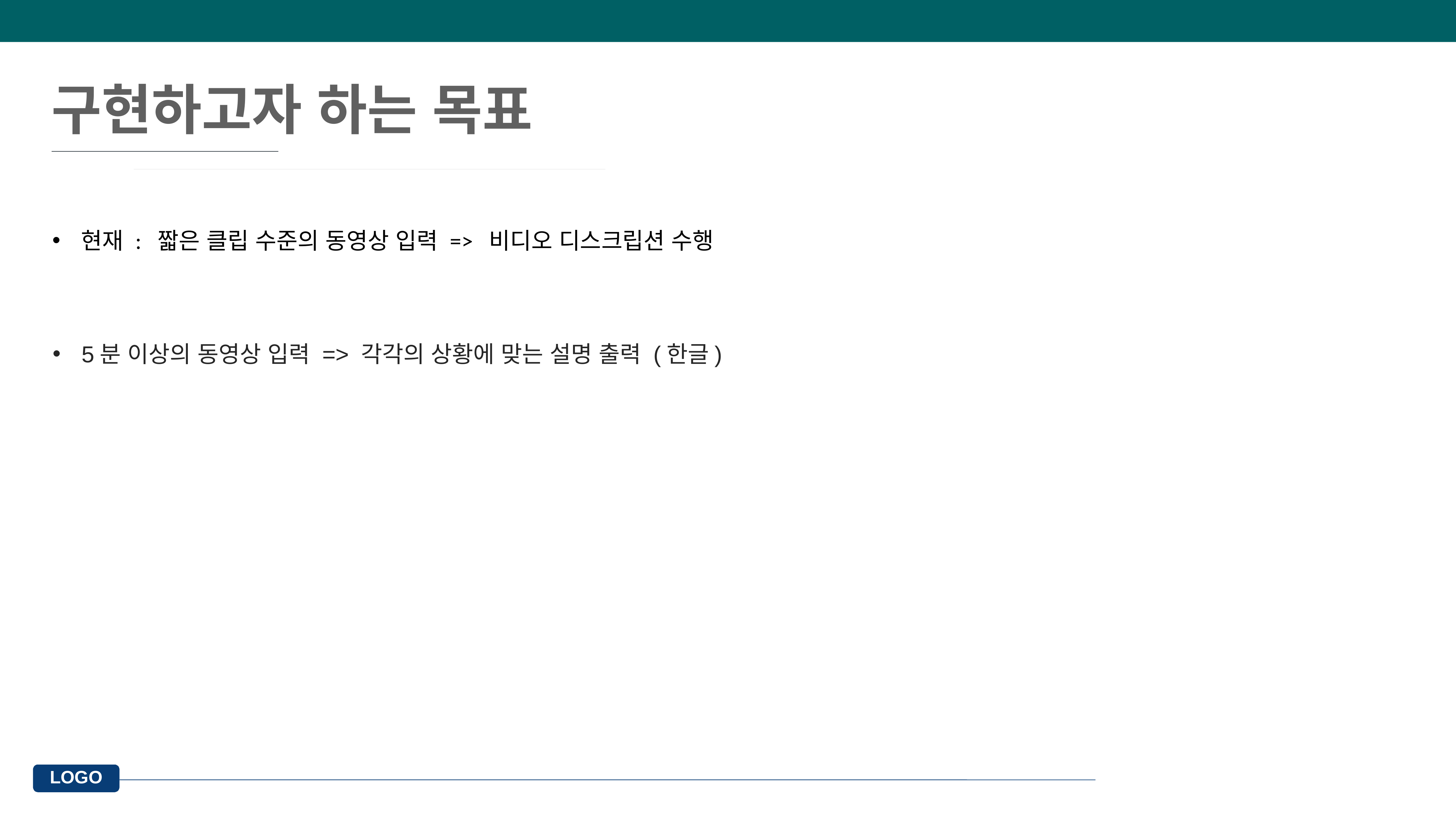

구현하고자 하는 목표

현재 :  짧은 클립 수준의 동영상 입력 =>  비디오 디스크립션 수행
5분 이상의 동영상 입력 => 각각의 상황에 맞는 설명 출력 (한글)
www.company.com

LOGO